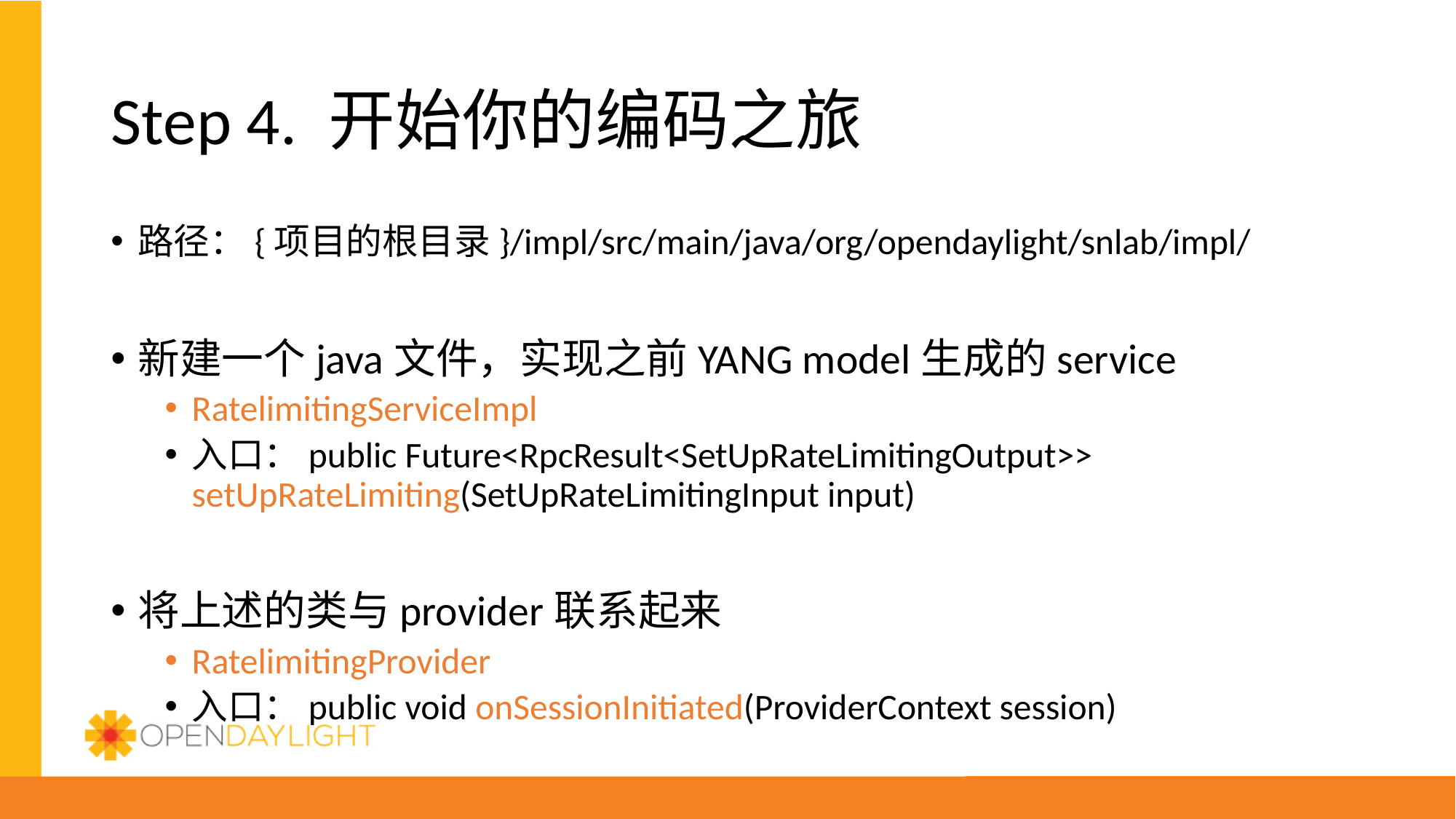

# Step 4. 开始你的编码之旅
路径：{项目的根目录}/impl/src/main/java/org/opendaylight/snlab/impl/

新建一个java文件，实现之前YANG model生成的service
RatelimitingServiceImpl
入口：public Future<RpcResult<SetUpRateLimitingOutput>> setUpRateLimiting(SetUpRateLimitingInput input)

将上述的类与provider联系起来
RatelimitingProvider
入口：public void onSessionInitiated(ProviderContext session)